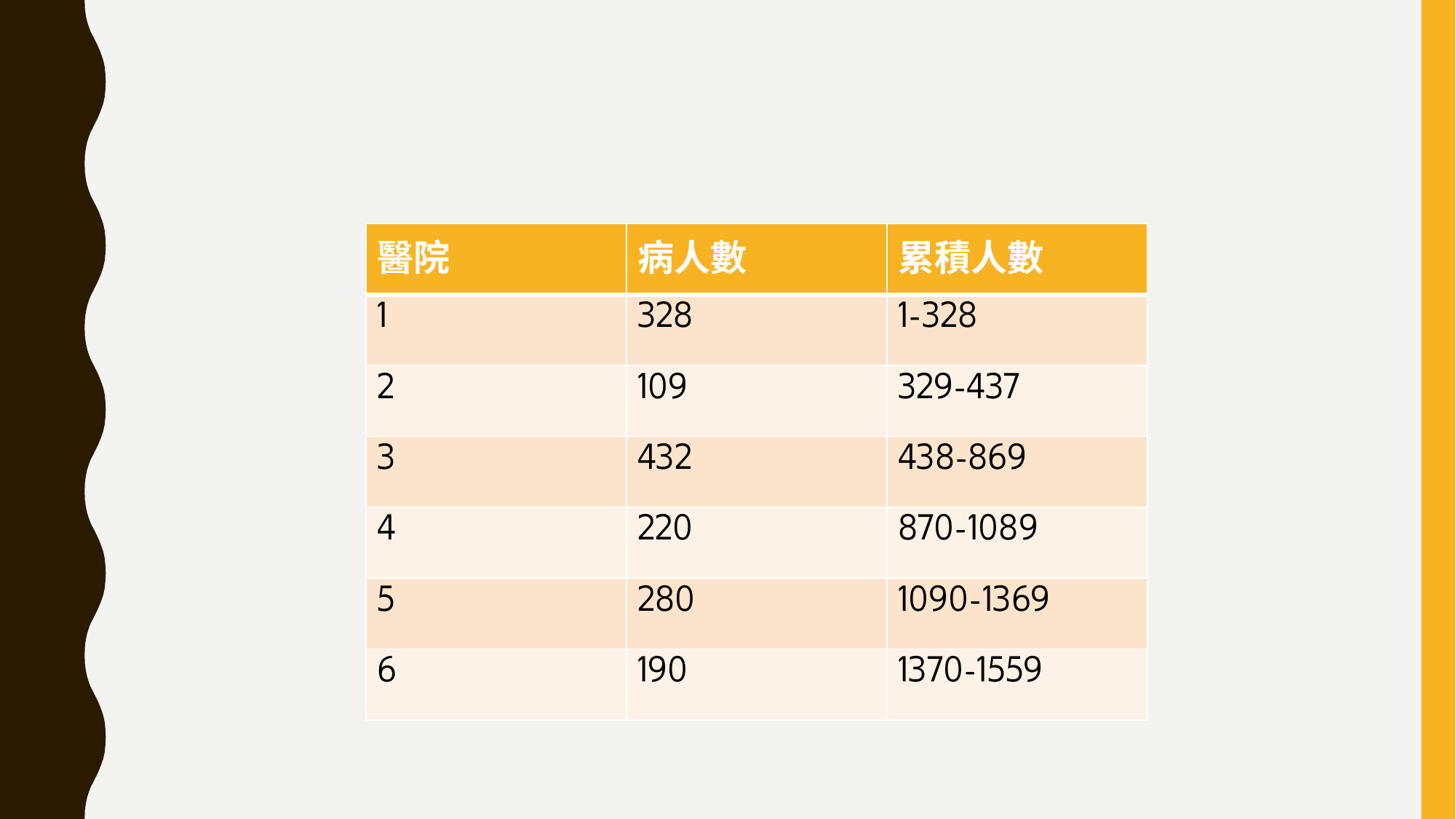

#
| 醫院 | 病人數 | 累積人數 |
| --- | --- | --- |
| 1 | 328 | 1-328 |
| 2 | 109 | 329-437 |
| 3 | 432 | 438-869 |
| 4 | 220 | 870-1089 |
| 5 | 280 | 1090-1369 |
| 6 | 190 | 1370-1559 |